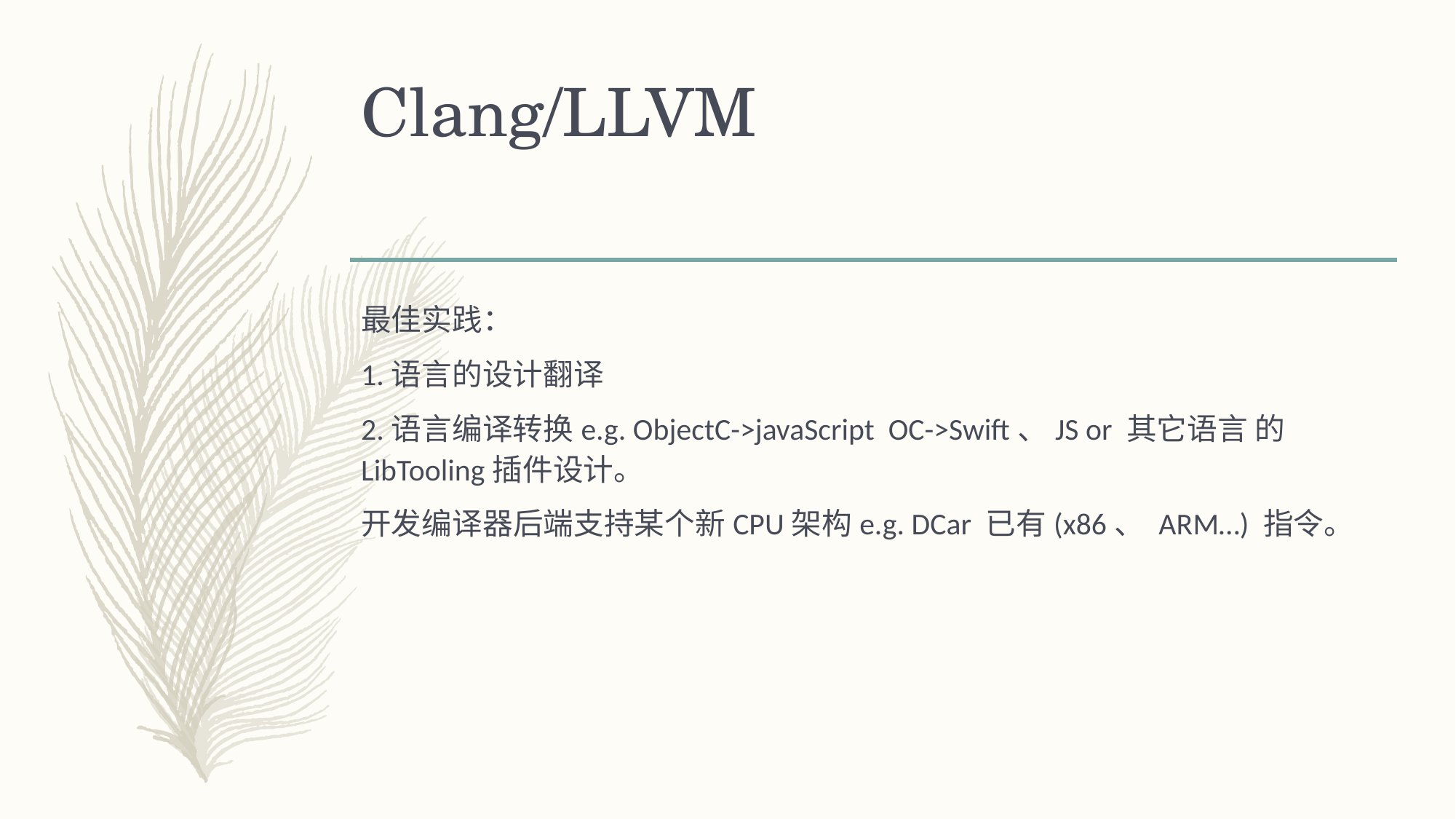

# Clang/LLVM
深度分享0x0
最佳实践：
1.语言的设计翻译
2.语言编译转换e.g. ObjectC->javaScript  OC->Swift、JS or 其它语言 的LibTooling插件设计。
开发编译器后端支持某个新CPU架构e.g. DCar 已有(x86、 ARM…) 指令。